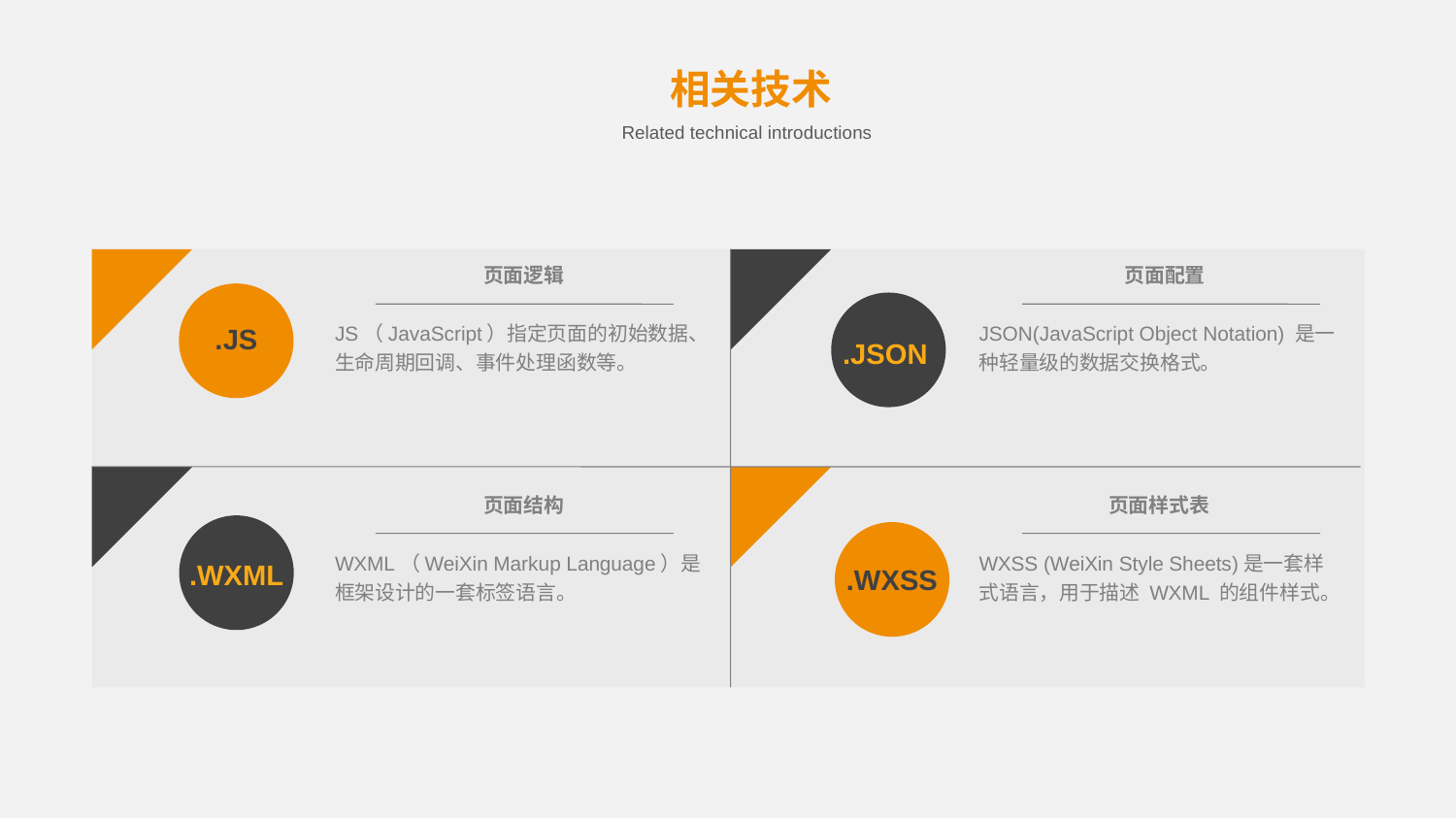

相关技术
Related technical introductions

页面逻辑

JS（JavaScript）指定页面的初始数据、生命周期回调、事件处理函数等。
 	页面配置

JSON(JavaScript Object Notation) 是一种轻量级的数据交换格式。

.JS
.JSON

页面结构

WXML（WeiXin Markup Language）是框架设计的一套标签语言。
页面样式表

WXSS (WeiXin Style Sheets)是一套样式语言，用于描述 WXML 的组件样式。

.WXML
.WXSS